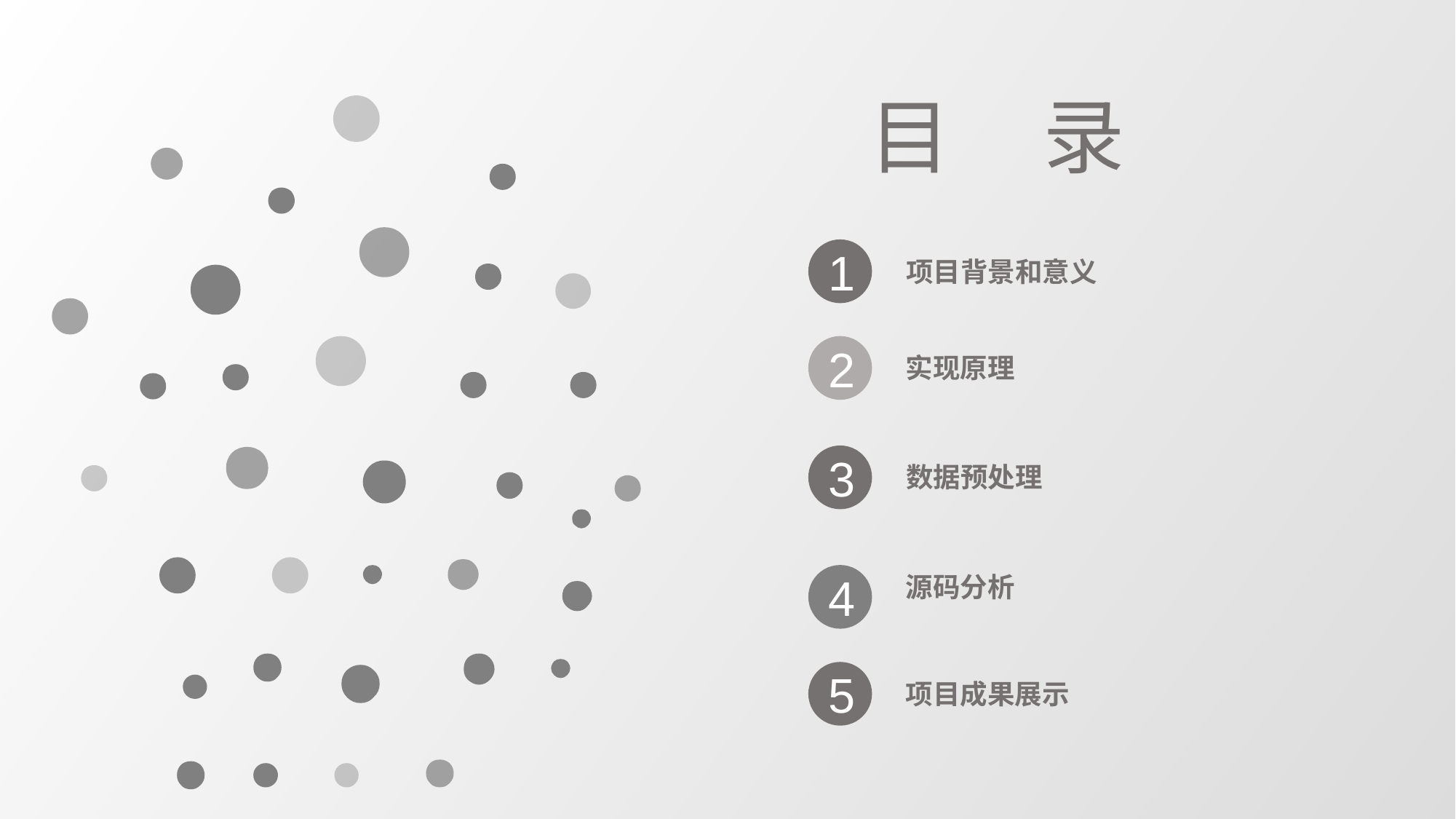

目     录

1
项目背景和意义
2
实现原理
3
数据预处理
源码分析
4
5
项目成果展示